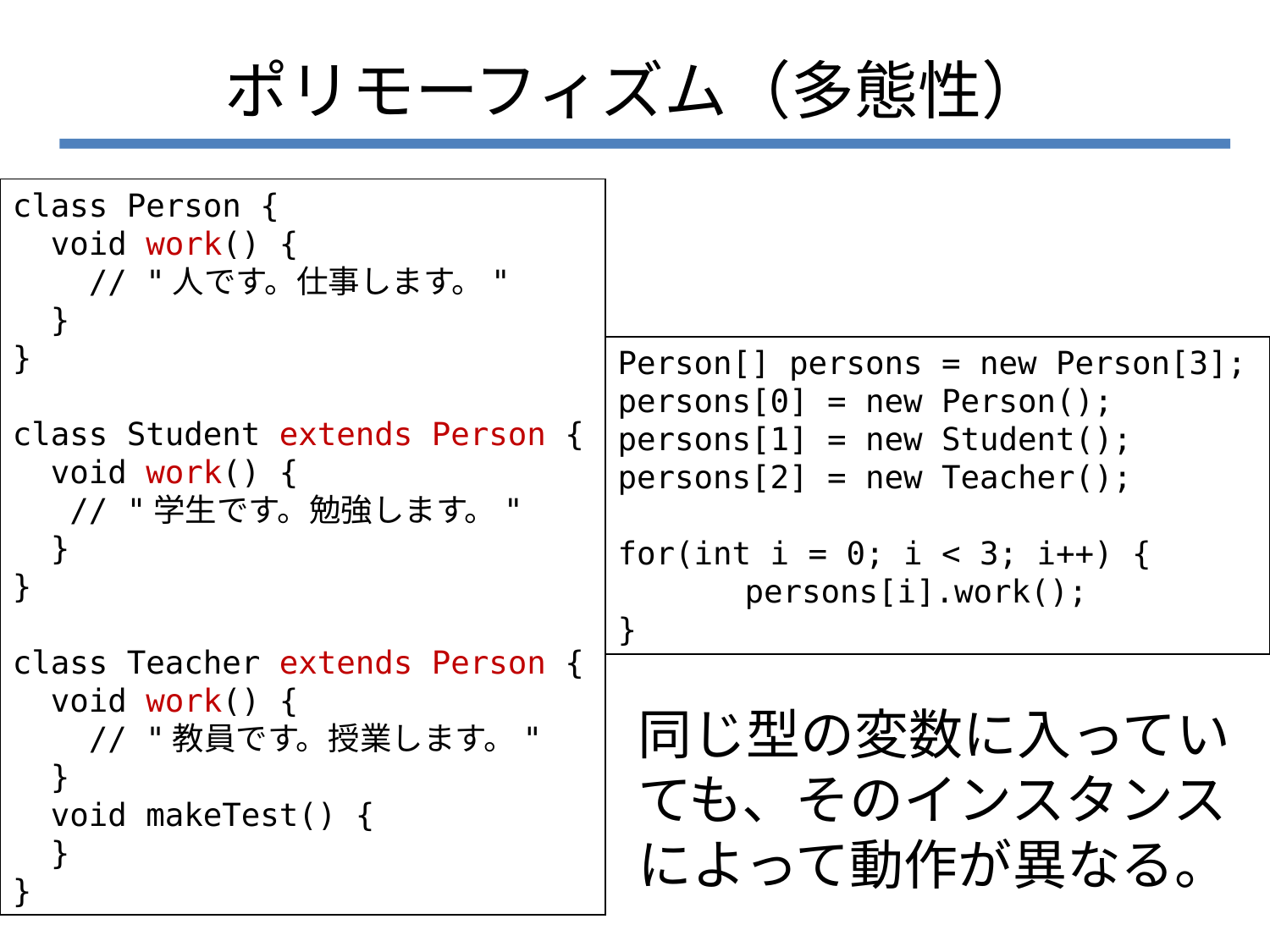

# ポリモーフィズム（多態性）
class Person {
  void work() {
    // "人です。仕事します。"
  }
}

class Student extends Person {
  void work() {
   // "学生です。勉強します。"
  }
}

class Teacher extends Person {
  void work() {
    // "教員です。授業します。"
  }
  void makeTest() {
  }
}
Person[] persons = new Person[3];
persons[0] = new Person();
persons[1] = new Student();
persons[2] = new Teacher();

for(int i = 0; i < 3; i++) {
	persons[i].work();
}
同じ型の変数に入っていても、そのインスタンスによって動作が異なる。